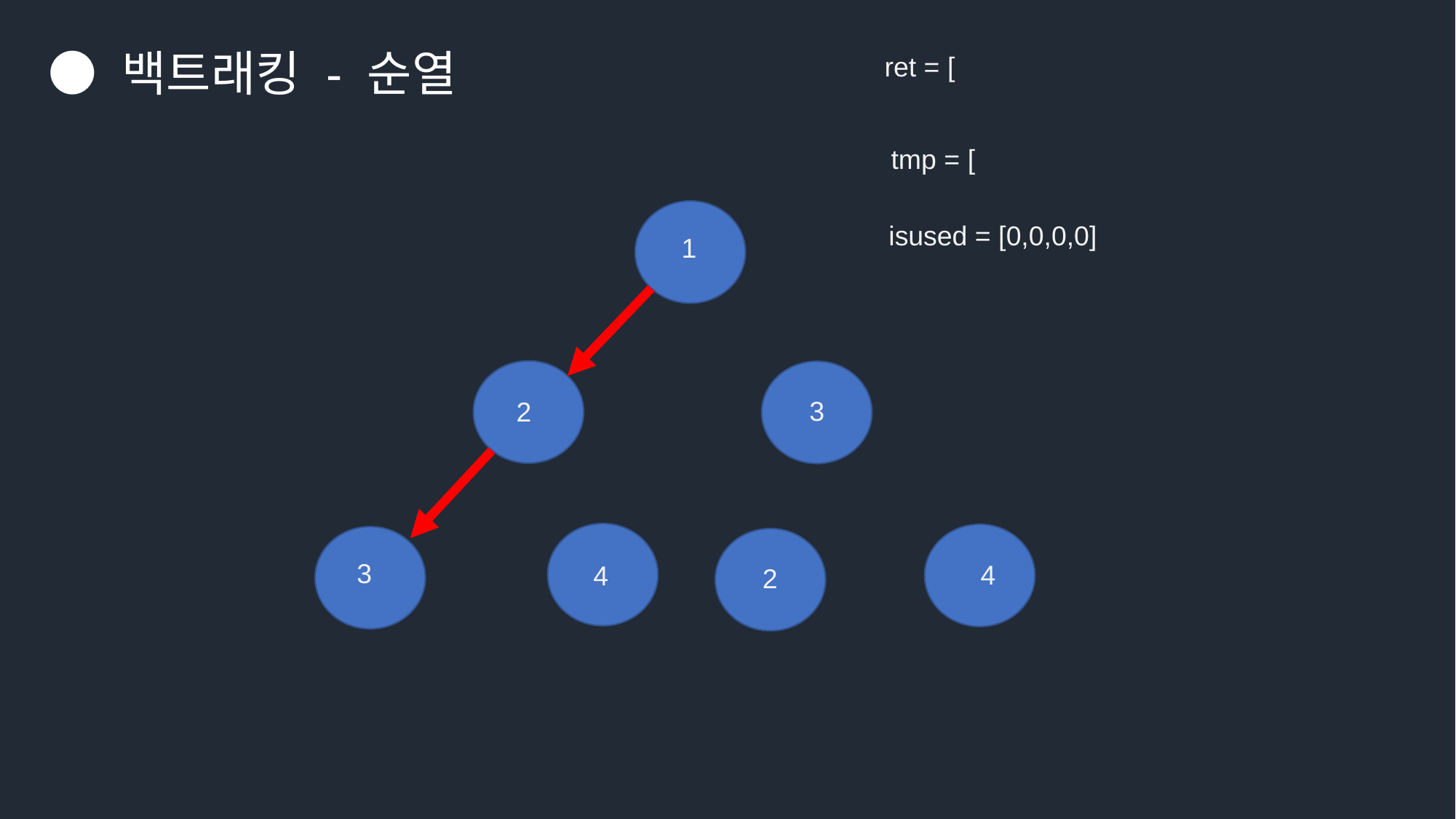

● 백트래킹 - 순열
ret = [
tmp = [

isused = [0,0,0,0]
1

3
2

3
4
4
2